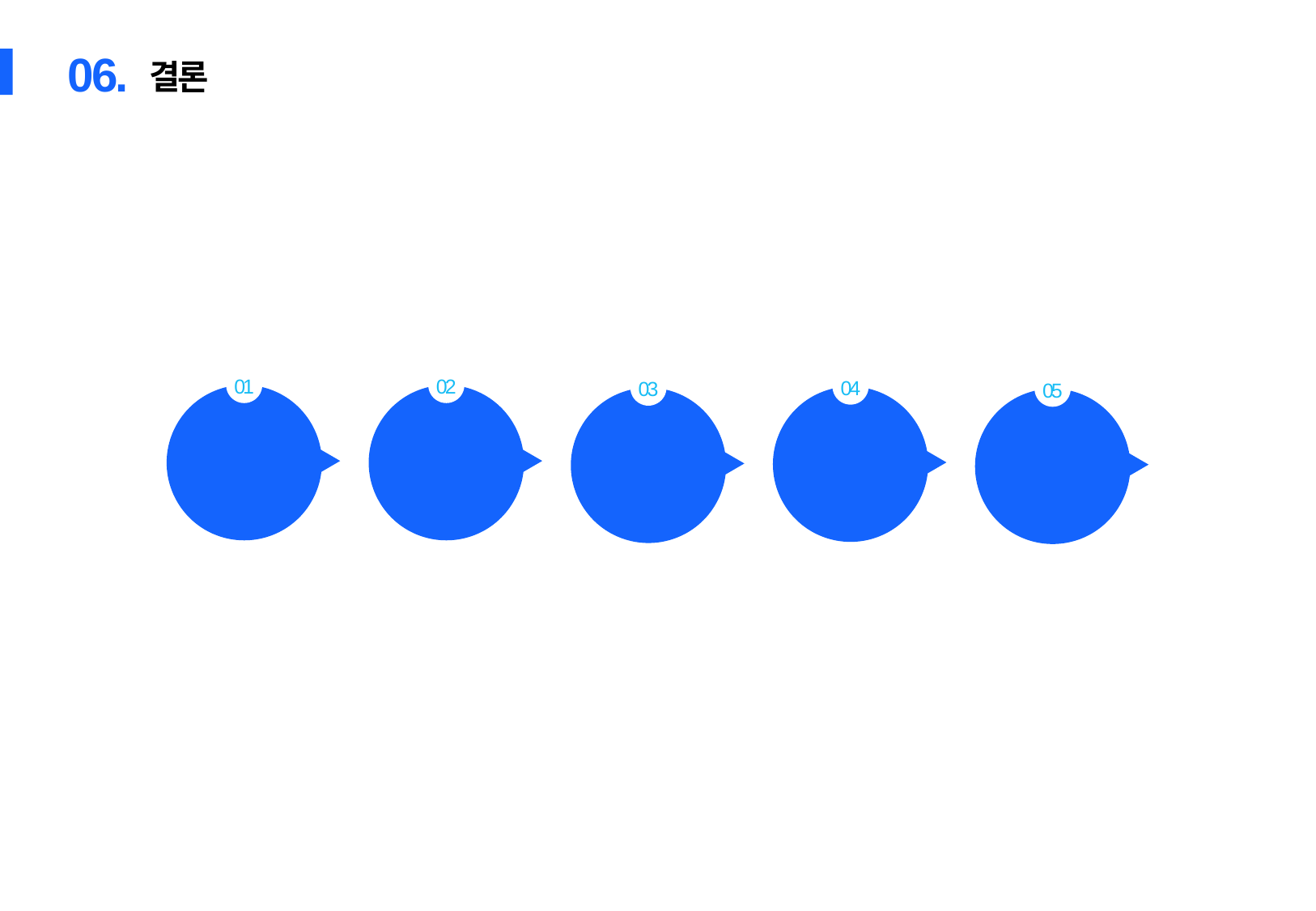

06.
결론

01

데이터
리터러시

02

문제 정의 능력

04

Python
&
R

03

SQL

05

시각화 도구